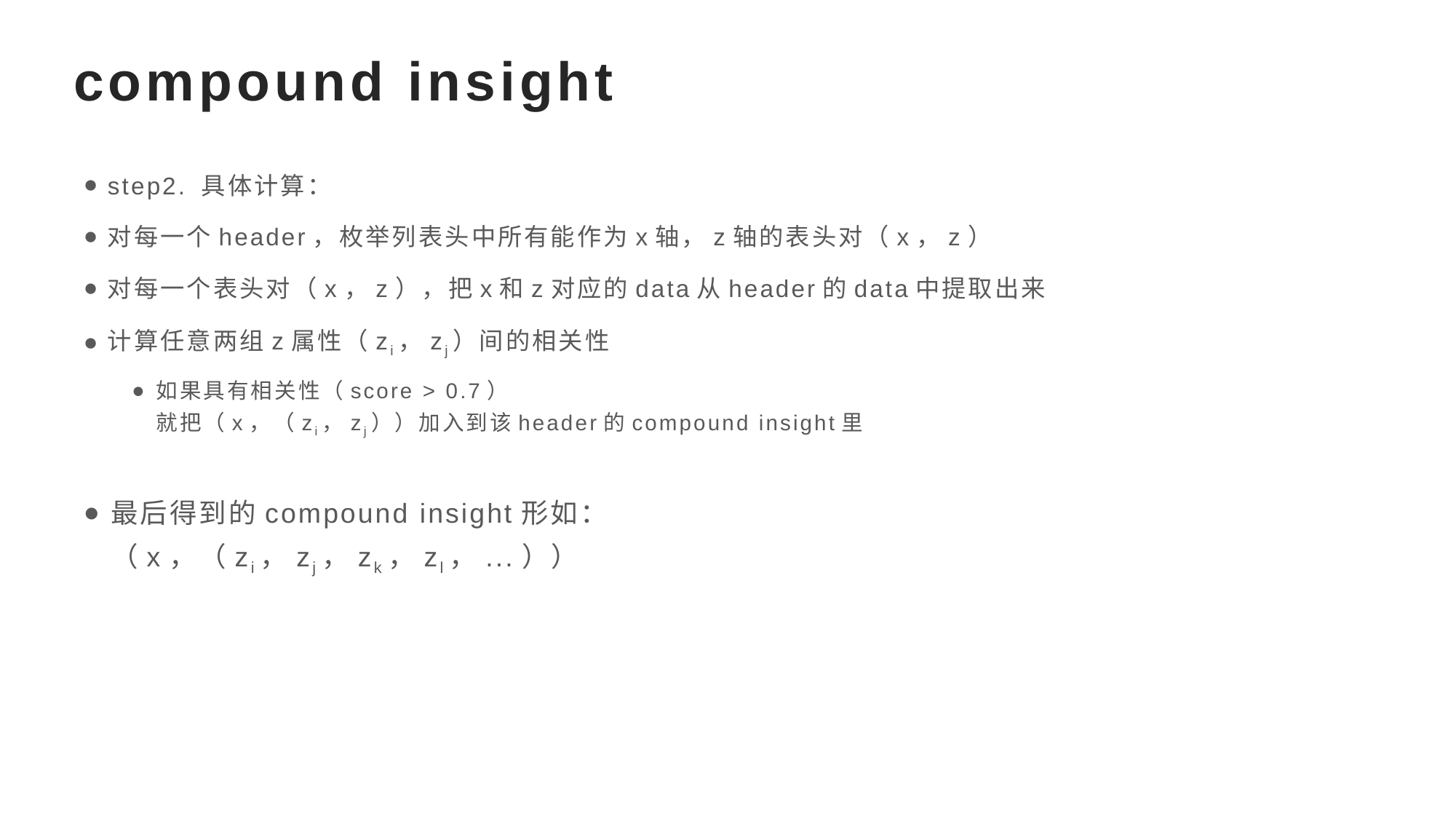

# compound insight
step2. 具体计算：
对每一个header，枚举列表头中所有能作为x轴，z轴的表头对（x，z）
对每一个表头对（x，z），把x和z对应的data从header的data中提取出来
计算任意两组z属性（zi，zj）间的相关性
如果具有相关性（score > 0.7）
就把（x，（zi，zj））加入到该header的compound insight里
最后得到的compound insight形如：
（x，（zi，zj，zk，zl，...））